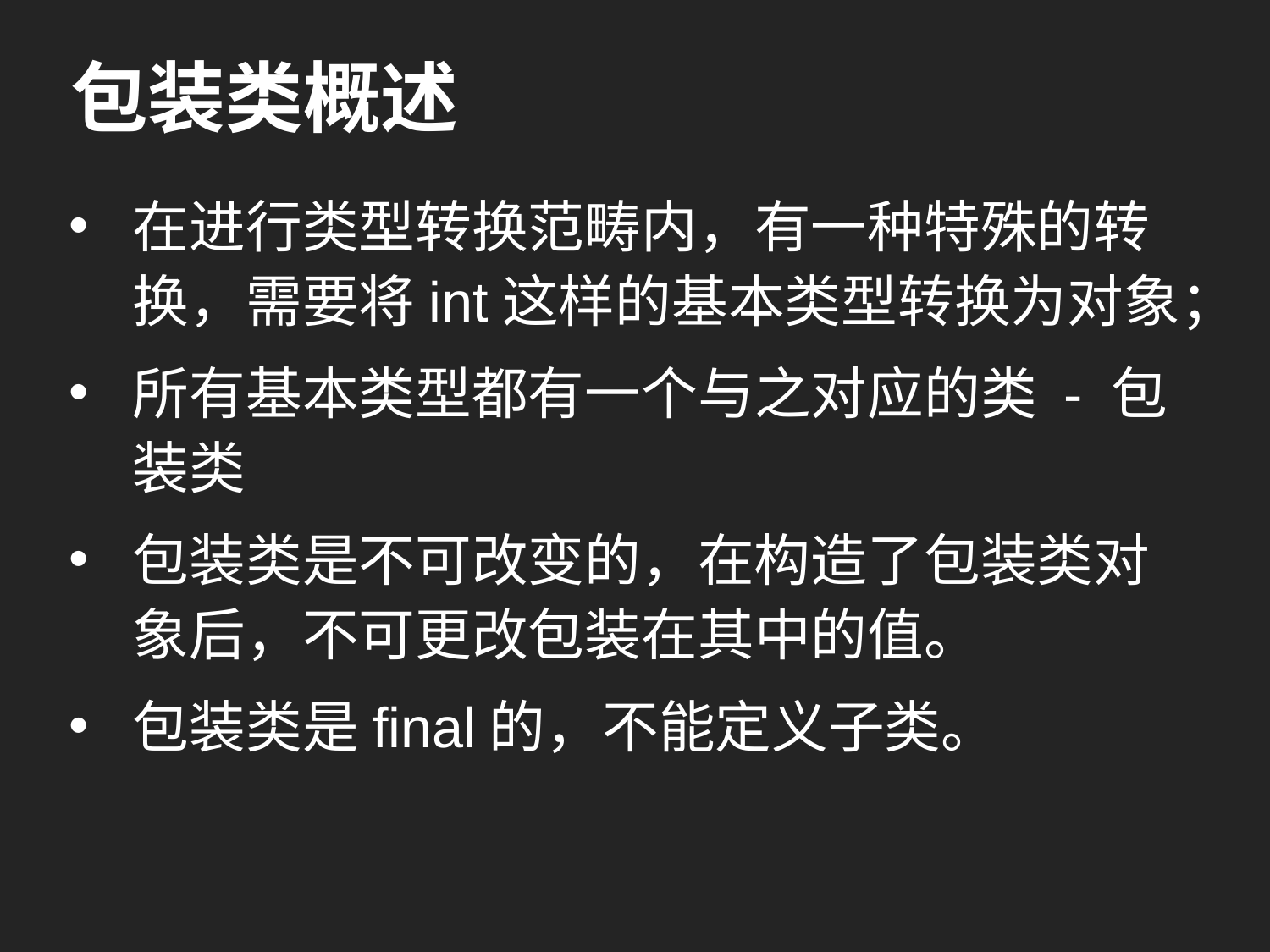

# 包装类概述
在进行类型转换范畴内，有一种特殊的转换，需要将int这样的基本类型转换为对象；
所有基本类型都有一个与之对应的类 - 包装类
包装类是不可改变的，在构造了包装类对象后，不可更改包装在其中的值。
包装类是final的，不能定义子类。